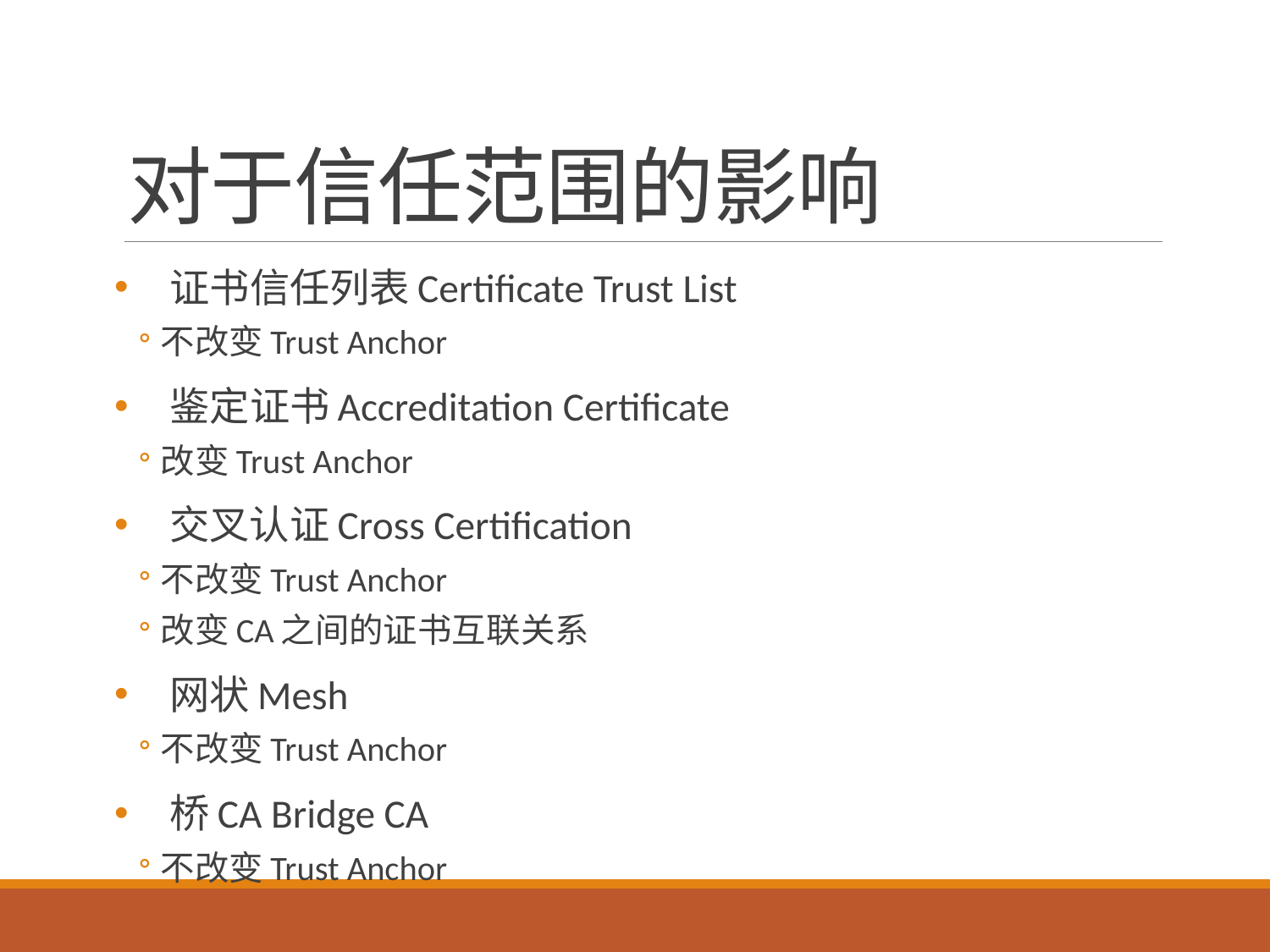

# 对于信任范围的影响
证书信任列表Certificate Trust List
不改变Trust Anchor
鉴定证书Accreditation Certificate
改变Trust Anchor
交叉认证Cross Certification
不改变Trust Anchor
改变CA之间的证书互联关系
网状Mesh
不改变Trust Anchor
桥CA Bridge CA
不改变Trust Anchor

52